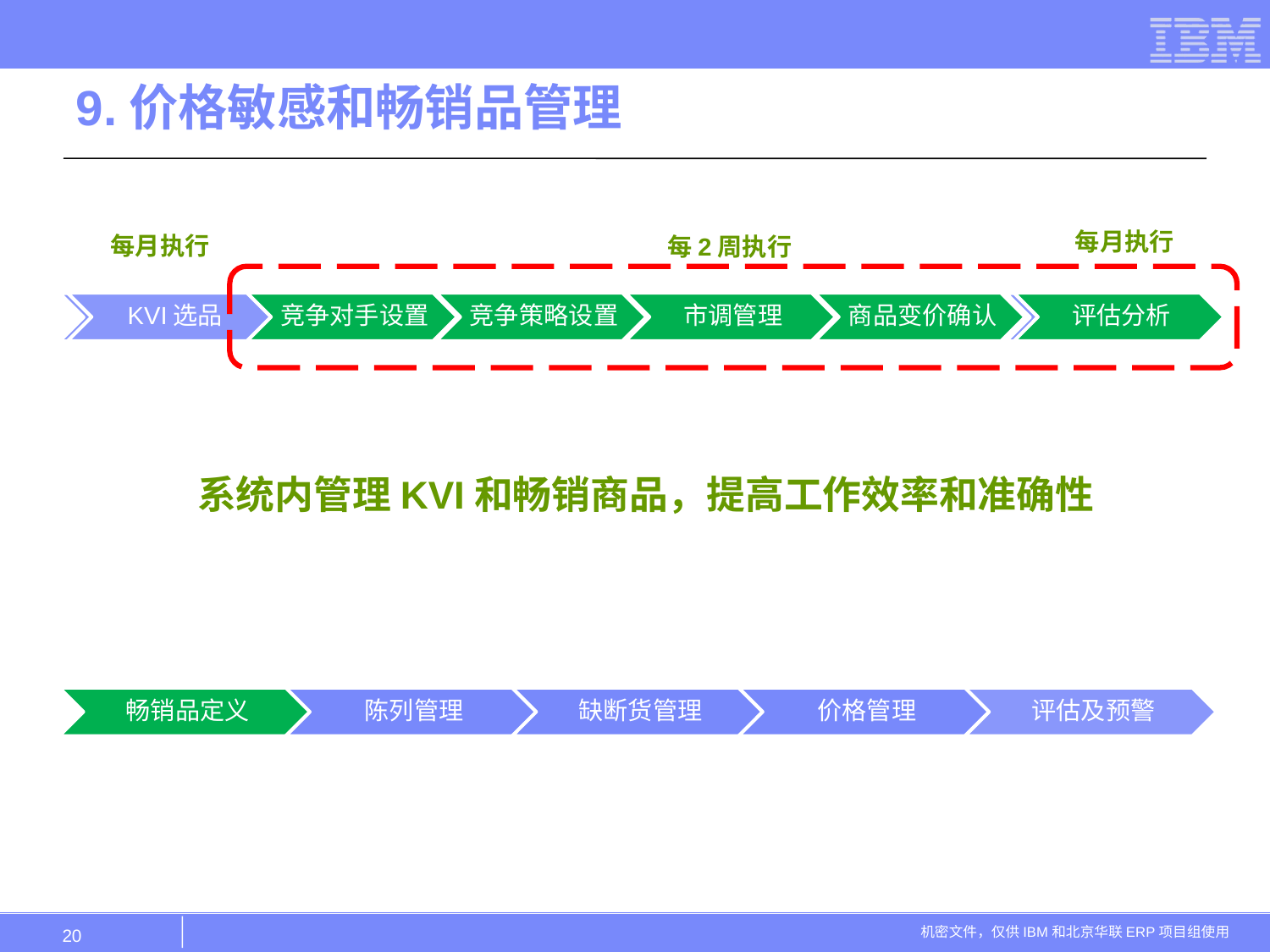

9.价格敏感和畅销品管理
每月执行
每月执行
每2周执行

KVI选品
竞争对手设置
竞争策略设置
市调管理
商品变价确认
评估分析
KVI选品
竞争对手设置
竞争策略设置
市调管理
商品变价确认
评估分析
系统内管理KVI和畅销商品，提高工作效率和准确性
畅销品定义
陈列管理
缺断货管理
价格管理
评估及预警
20